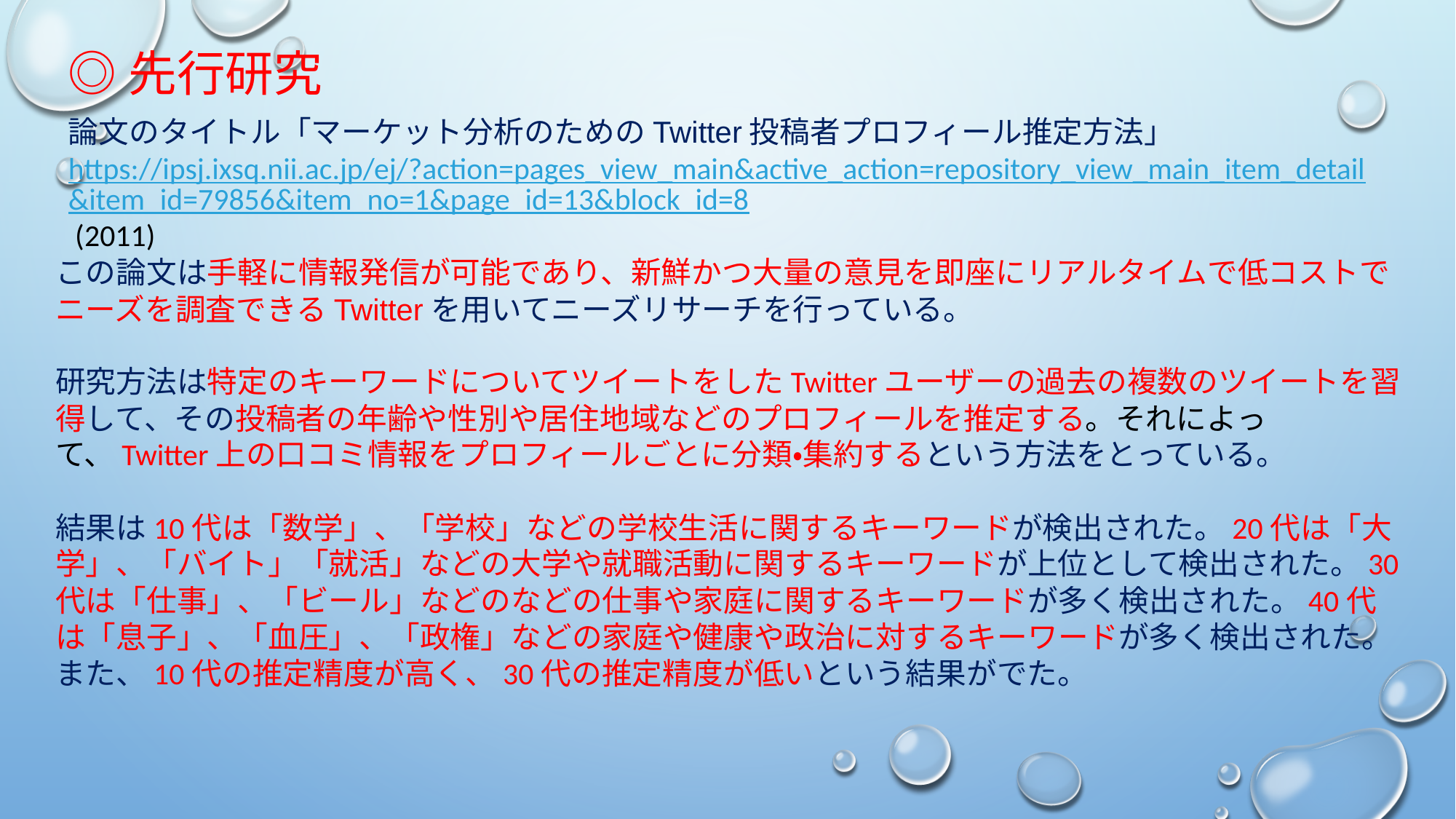

◎先行研究
論文のタイトル「マーケット分析のためのTwitter投稿者プロフィール推定方法」
https://ipsj.ixsq.nii.ac.jp/ej/?action=pages_view_main&active_action=repository_view_main_item_detail&item_id=79856&item_no=1&page_id=13&block_id=8 (2011)
この論文は手軽に情報発信が可能であり、新鮮かつ大量の意見を即座にリアルタイムで低コストでニーズを調査できるTwitterを用いてニーズリサーチを行っている。

研究方法は特定のキーワードについてツイートをしたTwitterユーザーの過去の複数のツイートを習得して、その投稿者の年齢や性別や居住地域などのプロフィールを推定する。それによって、Twitter上の口コミ情報をプロフィールごとに分類・集約するという方法をとっている。

結果は10代は「数学」、「学校」などの学校生活に関するキーワードが検出された。20代は「大学」、「バイト」「就活」などの大学や就職活動に関するキーワードが上位として検出された。30代は「仕事」、「ビール」などのなどの仕事や家庭に関するキーワードが多く検出された。40代は「息子」、「血圧」、「政権」などの家庭や健康や政治に対するキーワードが多く検出された。また、10代の推定精度が高く、30代の推定精度が低いという結果がでた。